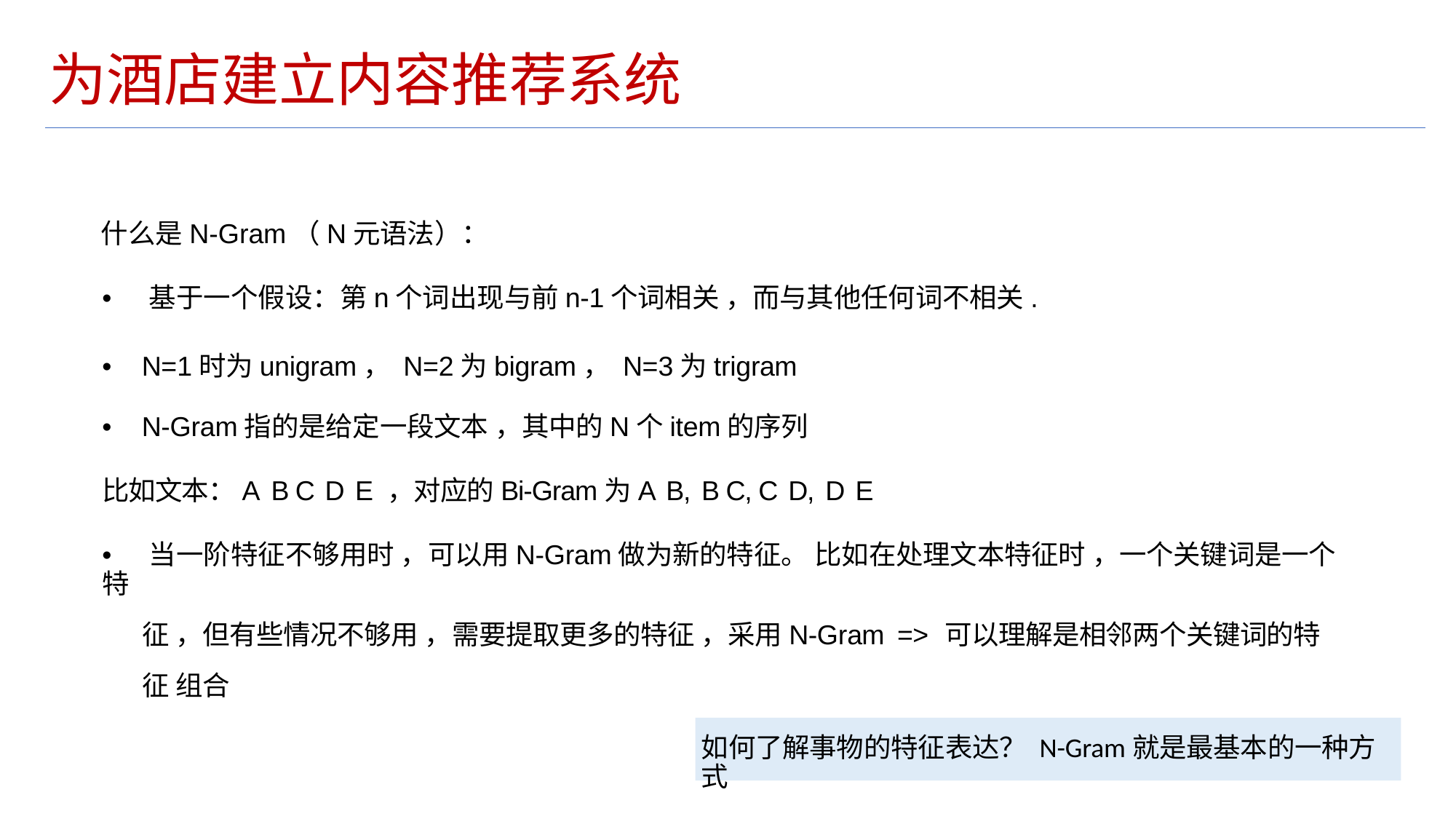

为酒店建立内容推荐系统

什么是N-Gram（N元语法）：

•    基于一个假设：第n个词出现与前n-1个词相关 ，而与其他任何词不相关.

•    N=1时为unigram， N=2为bigram， N=3为trigram

•    N-Gram指的是给定一段文本 ，其中的N个item的序列

比如文本：A B C D E ，对应的Bi-Gram为A B, B C, C D, D E

•    当一阶特征不够用时 ，可以用N-Gram做为新的特征。 比如在处理文本特征时 ，一个关键词是一个特
征 ，但有些情况不够用 ，需要提取更多的特征 ，采用N-Gram => 可以理解是相邻两个关键词的特征 组合

如何了解事物的特征表达？ N-Gram就是最基本的一种方式